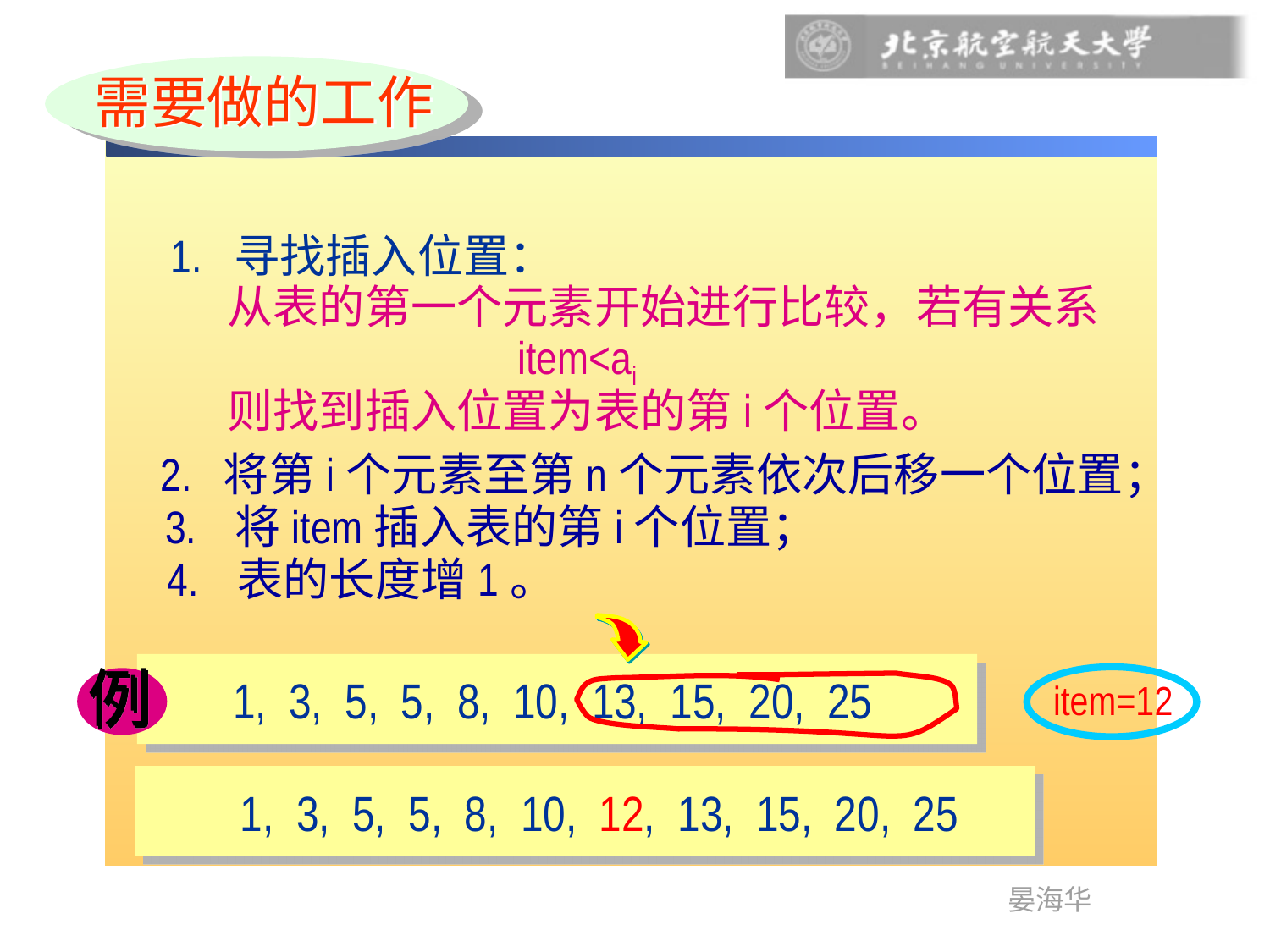

需要做的工作
1.  寻找插入位置：
从表的第一个元素开始进行比较，若有关系
                            item<ai
则找到插入位置为表的第i个位置。
2.  将第i个元素至第n个元素依次后移一个位置；
3. 将item插入表的第i个位置；
4. 表的长度增1。

例

1,  3,  5,  5,  8,  10,  13,  15,  20,  25

item=12

1,  3,  5,  5,  8,  10,  12,  13,  15,  20,  25